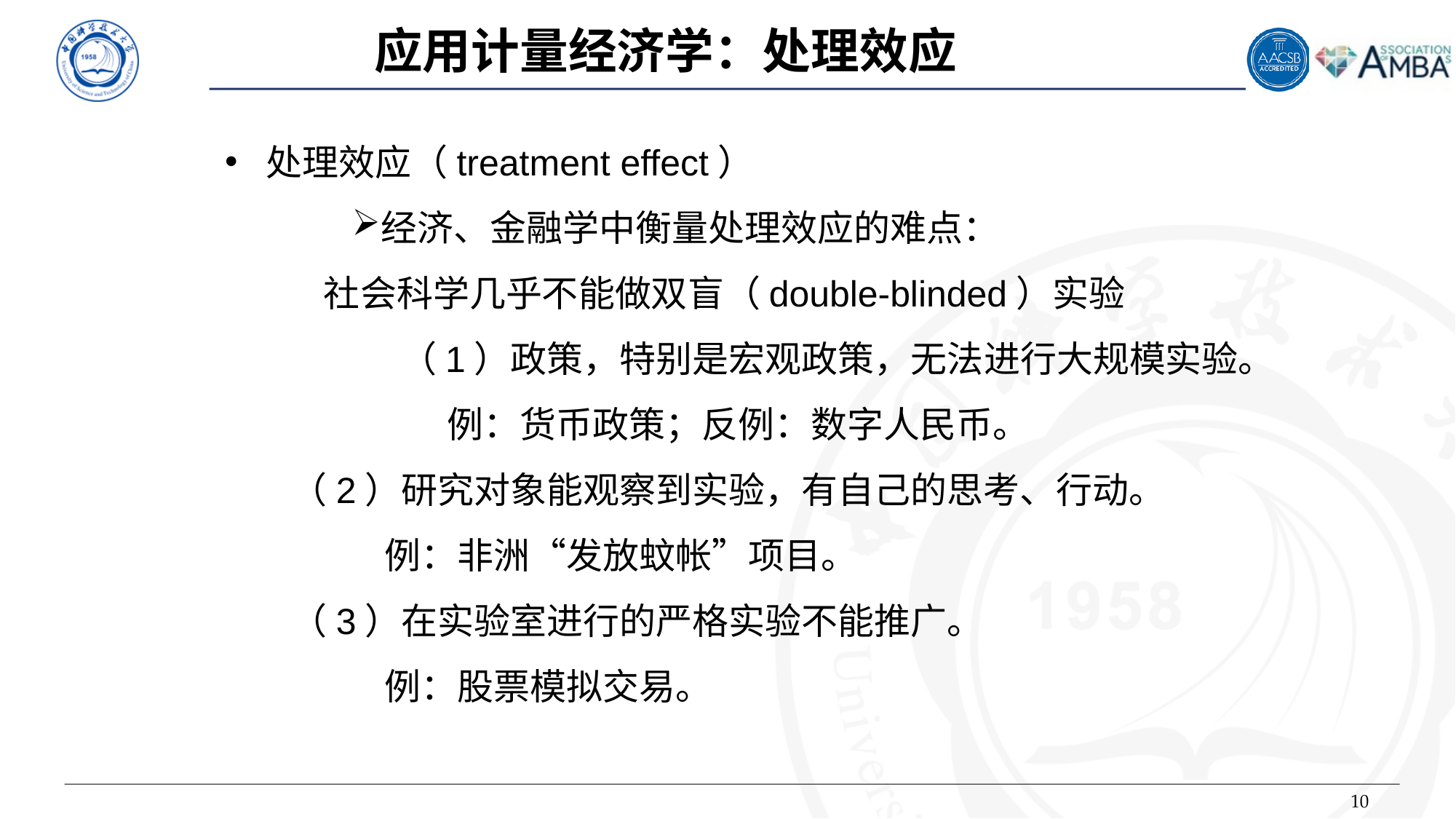

应用计量经济学：处理效应
处理效应（treatment effect）
经济、金融学中衡量处理效应的难点：
      社会科学几乎不能做双盲（double-blinded）实验
 （1）政策，特别是宏观政策，无法进行大规模实验。 例：货币政策；反例：数字人民币。
       （2）研究对象能观察到实验，有自己的思考、行动。
例：非洲“发放蚊帐”项目。
       （3）在实验室进行的严格实验不能推广。
例：股票模拟交易。